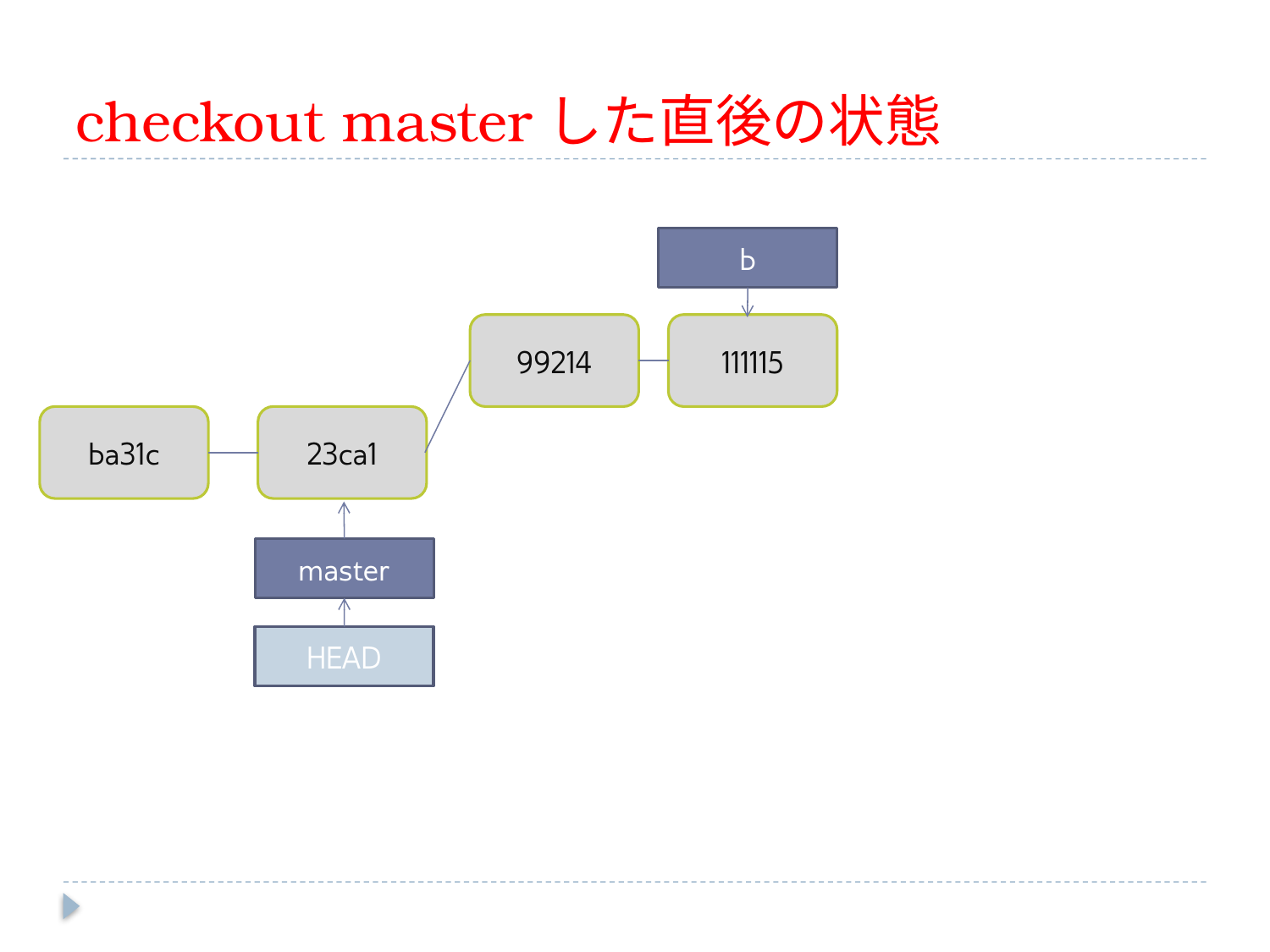

# checkout masterした直後の状態
b
99214
111115
ba31c
23ca1
master
HEAD